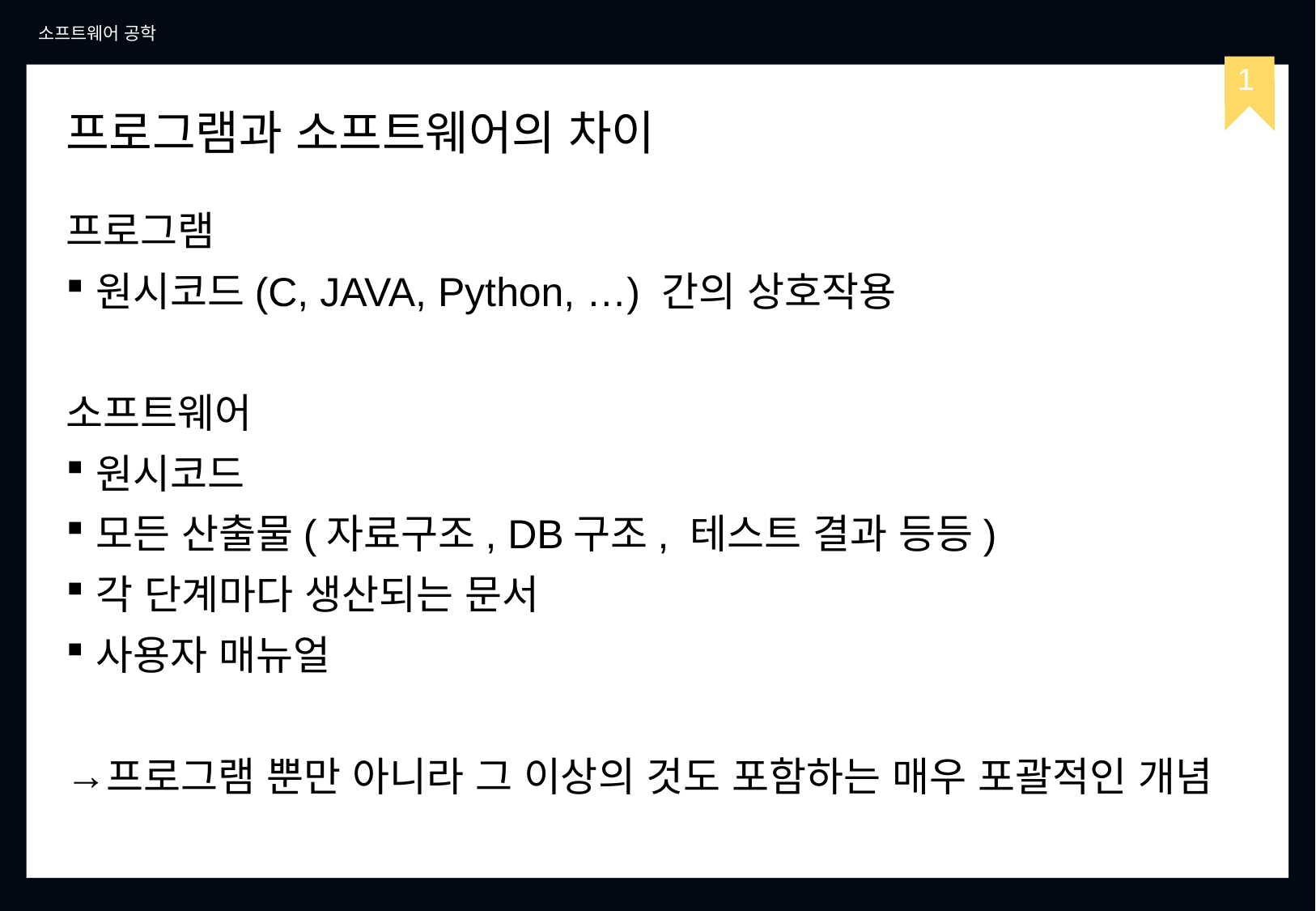

소프트웨어 공학
1
# 프로그램과 소프트웨어의 차이
프로그램
원시코드(C, JAVA, Python, …) 간의 상호작용

소프트웨어
원시코드
모든 산출물(자료구조, DB구조, 테스트 결과 등등)
각 단계마다 생산되는 문서
사용자 매뉴얼

프로그램 뿐만 아니라 그 이상의 것도 포함하는 매우 포괄적인 개념